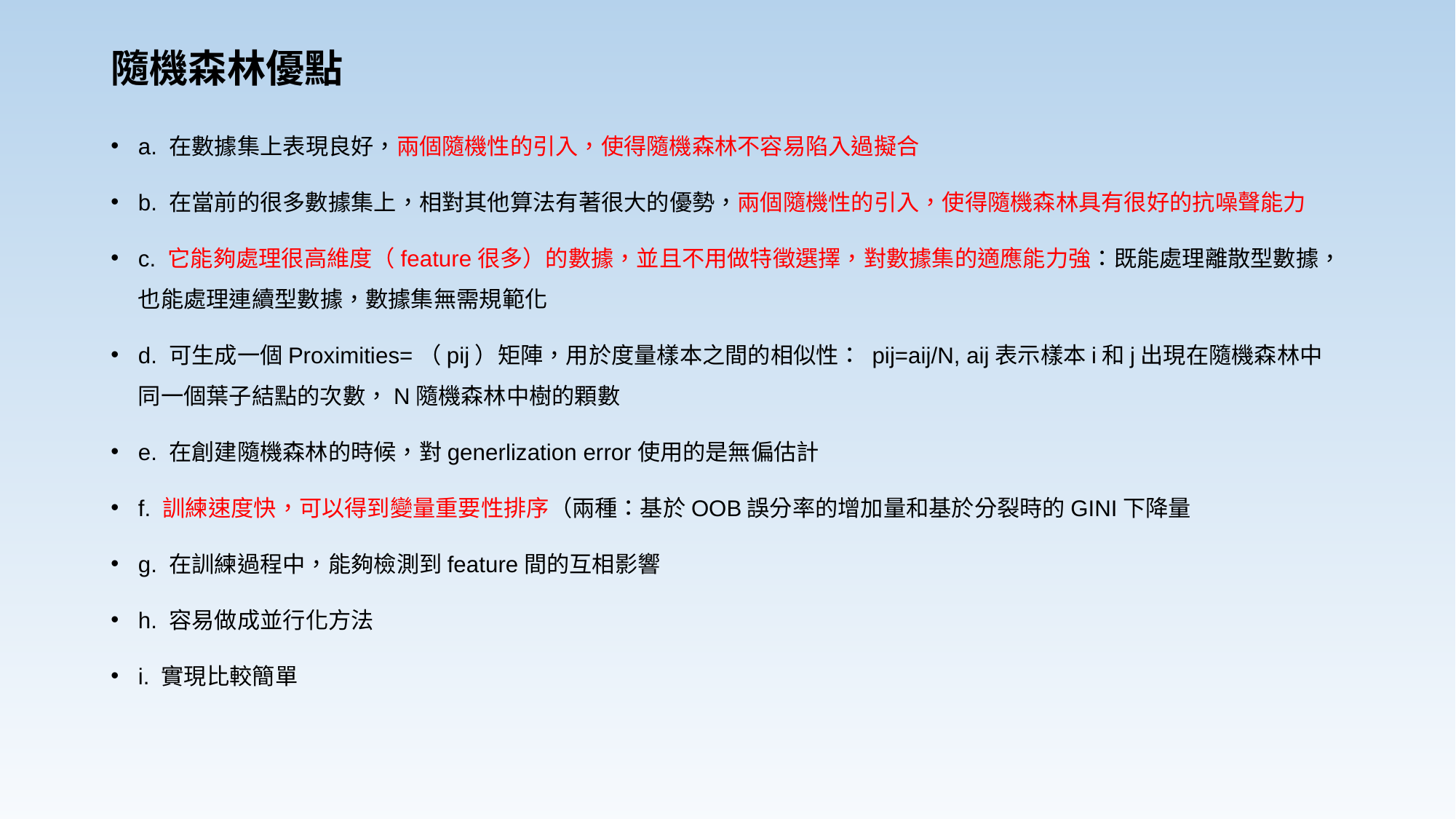

# 隨機森林優點
a. 在數據集上表現良好，兩個隨機性的引入，使得隨機森林不容易陷入過擬合
b. 在當前的很多數據集上，相對其他算法有著很大的優勢，兩個隨機性的引入，使得隨機森林具有很好的抗噪聲能力
c. 它能夠處理很高維度（feature很多）的數據，並且不用做特徵選擇，對數據集的適應能力強：既能處理離散型數據，也能處理連續型數據，數據集無需規範化
d. 可生成一個Proximities=（pij）矩陣，用於度量樣本之間的相似性： pij=aij/N, aij表示樣本i和j出現在隨機森林中同一個葉子結點的次數，N隨機森林中樹的顆數
e. 在創建隨機森林的時候，對generlization error使用的是無偏估計
f. 訓練速度快，可以得到變量重要性排序（兩種：基於OOB誤分率的增加量和基於分裂時的GINI下降量
g. 在訓練過程中，能夠檢測到feature間的互相影響
h. 容易做成並行化方法
i. 實現比較簡單